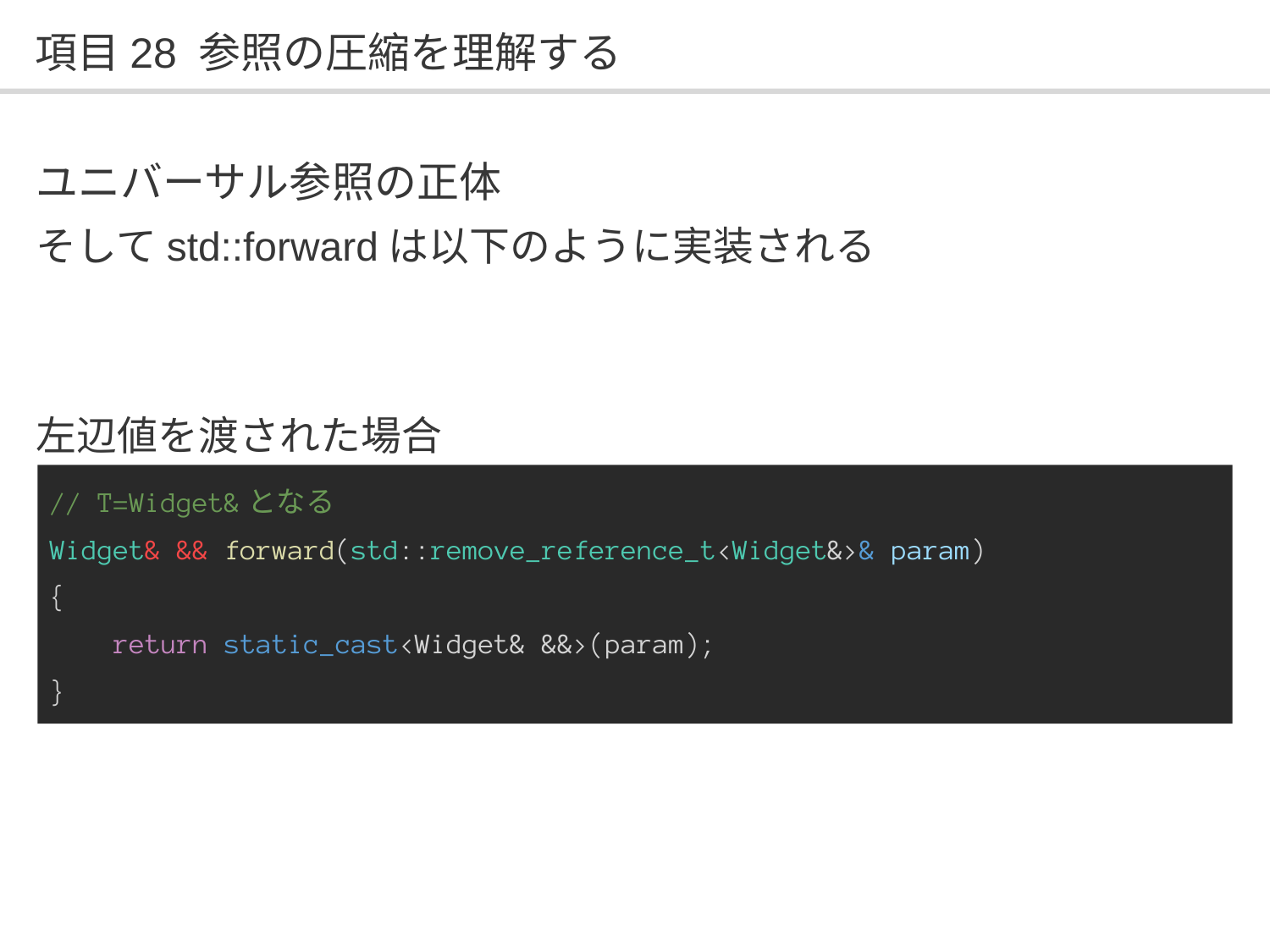

# 項目28 参照の圧縮を理解する
ユニバーサル参照の正体
そしてstd::forwardは以下のように実装される

左辺値を渡された場合

// T=Widget&となる
Widget& && forward(std::remove_reference_t<Widget&>& param)
{
    return static_cast<Widget& &&>(param);
}